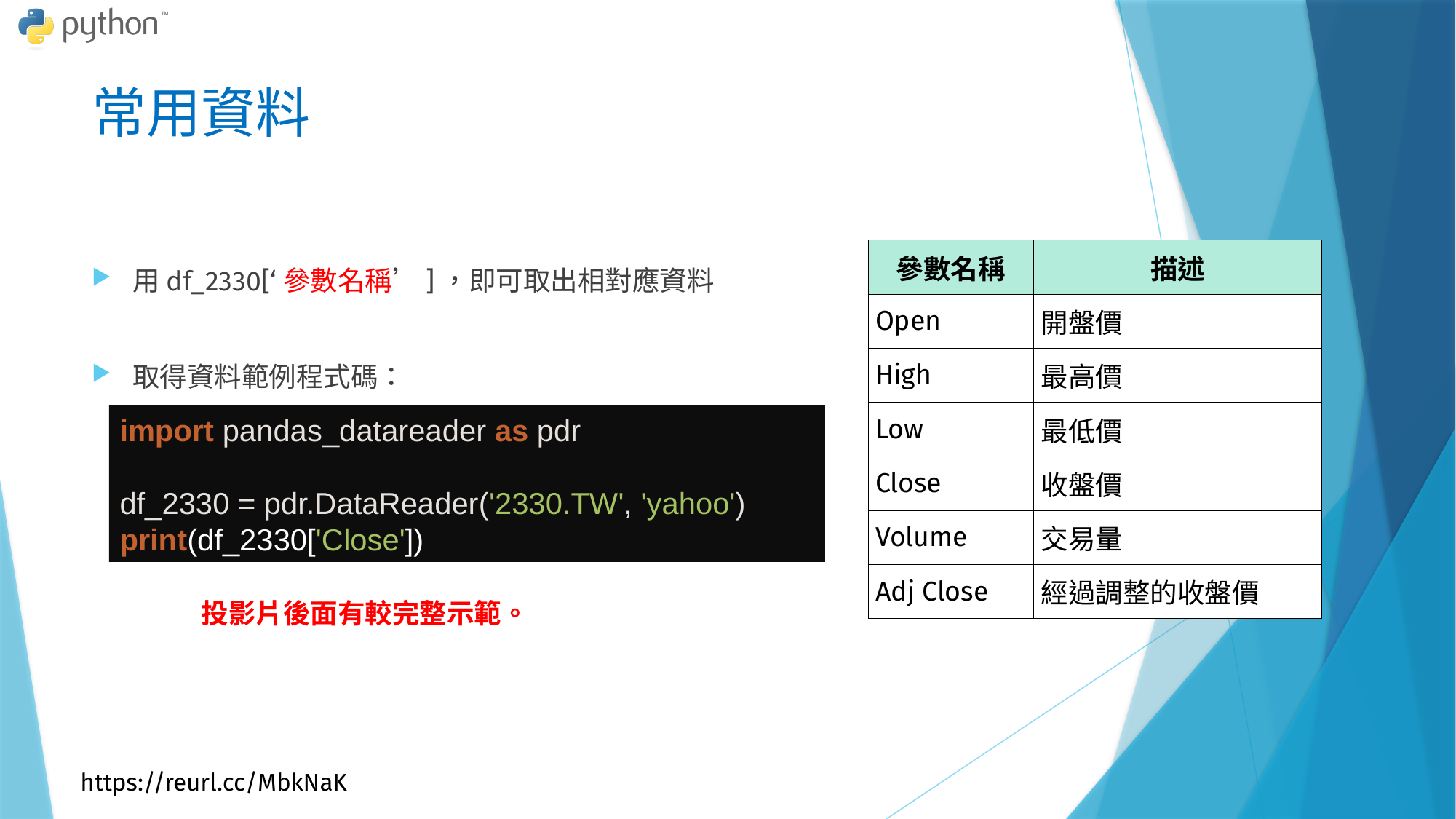

# 常用資料
| 參數名稱 | 描述 |
| --- | --- |
| Open | 開盤價 |
| High | 最高價 |
| Low | 最低價 |
| Close | 收盤價 |
| Volume | 交易量 |
| Adj Close | 經過調整的收盤價 |
用df_2330[‘參數名稱’]，即可取出相對應資料

取得資料範例程式碼：

import pandas_datareader as pdr

df_2330 = pdr.DataReader('2330.TW', 'yahoo')
print(df_2330['Close'])
投影片後面有較完整示範。